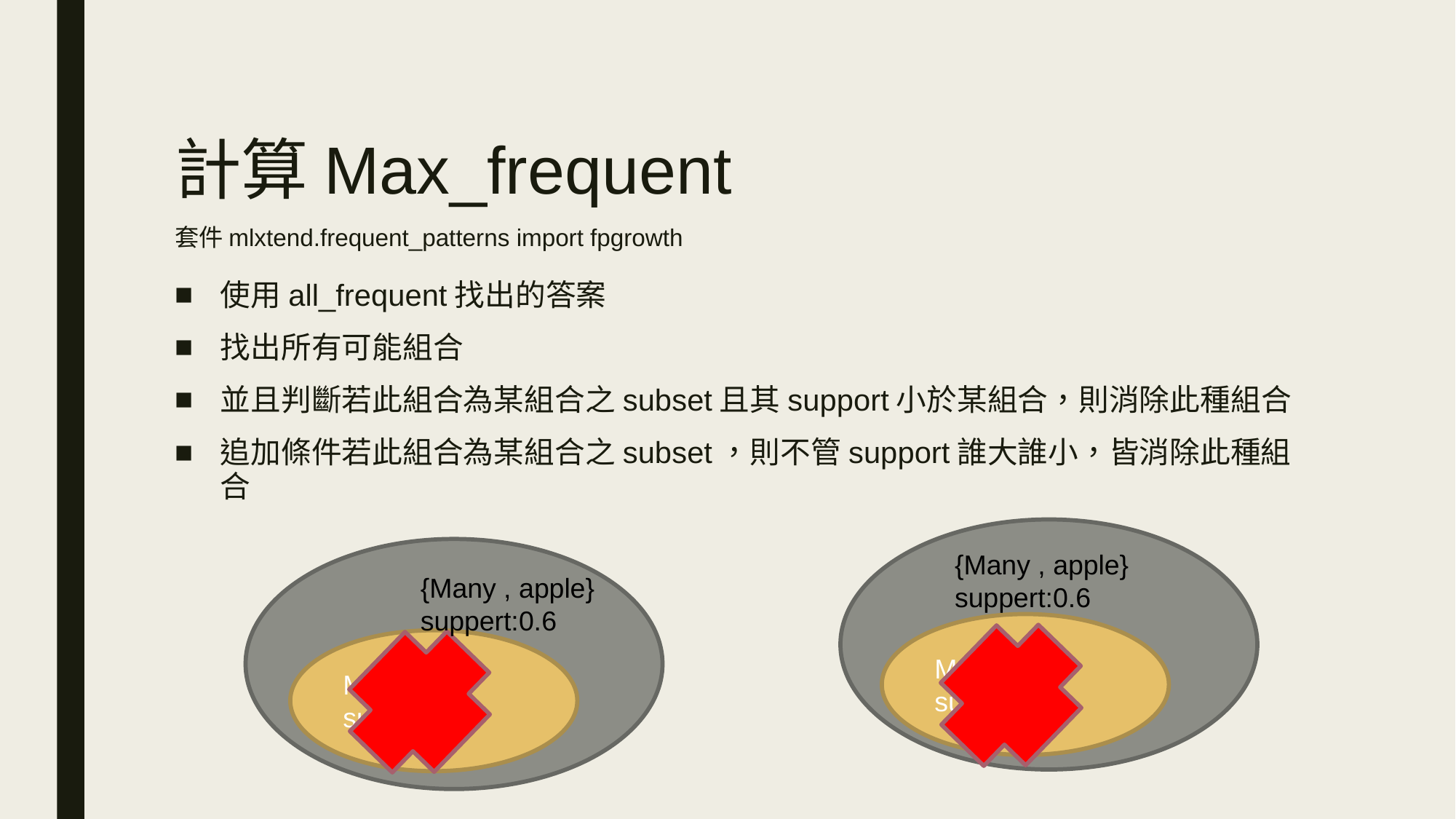

# 計算Max_frequent 套件mlxtend.frequent_patterns import fpgrowth
使用all_frequent找出的答案
找出所有可能組合
並且判斷若此組合為某組合之subset且其support小於某組合，則消除此種組合
追加條件若此組合為某組合之subset，則不管support誰大誰小，皆消除此種組合

{Many , apple} suppert:0.6
{Many , apple} suppert:0.6
Many suppert:0.8
Many suppert:0.4